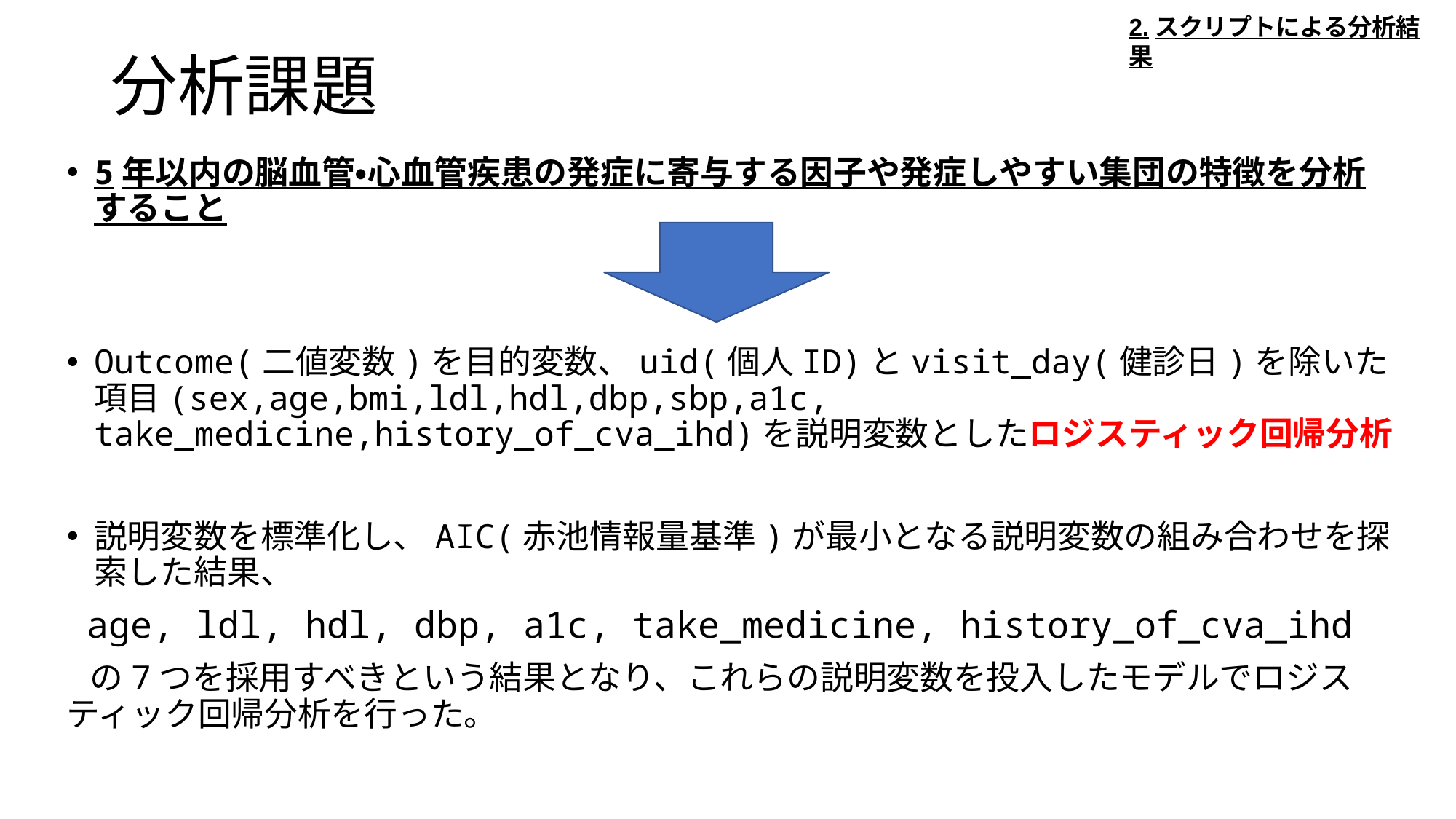

2.スクリプトによる分析結果
# 分析課題
5年以内の脳血管・心血管疾患の発症に寄与する因子や発症しやすい集団の特徴を分析すること

Outcome(二値変数)を目的変数、uid(個人ID)とvisit_day(健診日)を除いた項目(sex,age,bmi,ldl,hdl,dbp,sbp,a1c, take_medicine,history_of_cva_ihd)を説明変数としたロジスティック回帰分析

説明変数を標準化し、AIC(赤池情報量基準)が最小となる説明変数の組み合わせを探索した結果、
 age, ldl, hdl, dbp, a1c, take_medicine, history_of_cva_ihd
  の7つを採用すべきという結果となり、これらの説明変数を投入したモデルでロジスティック回帰分析を行った。